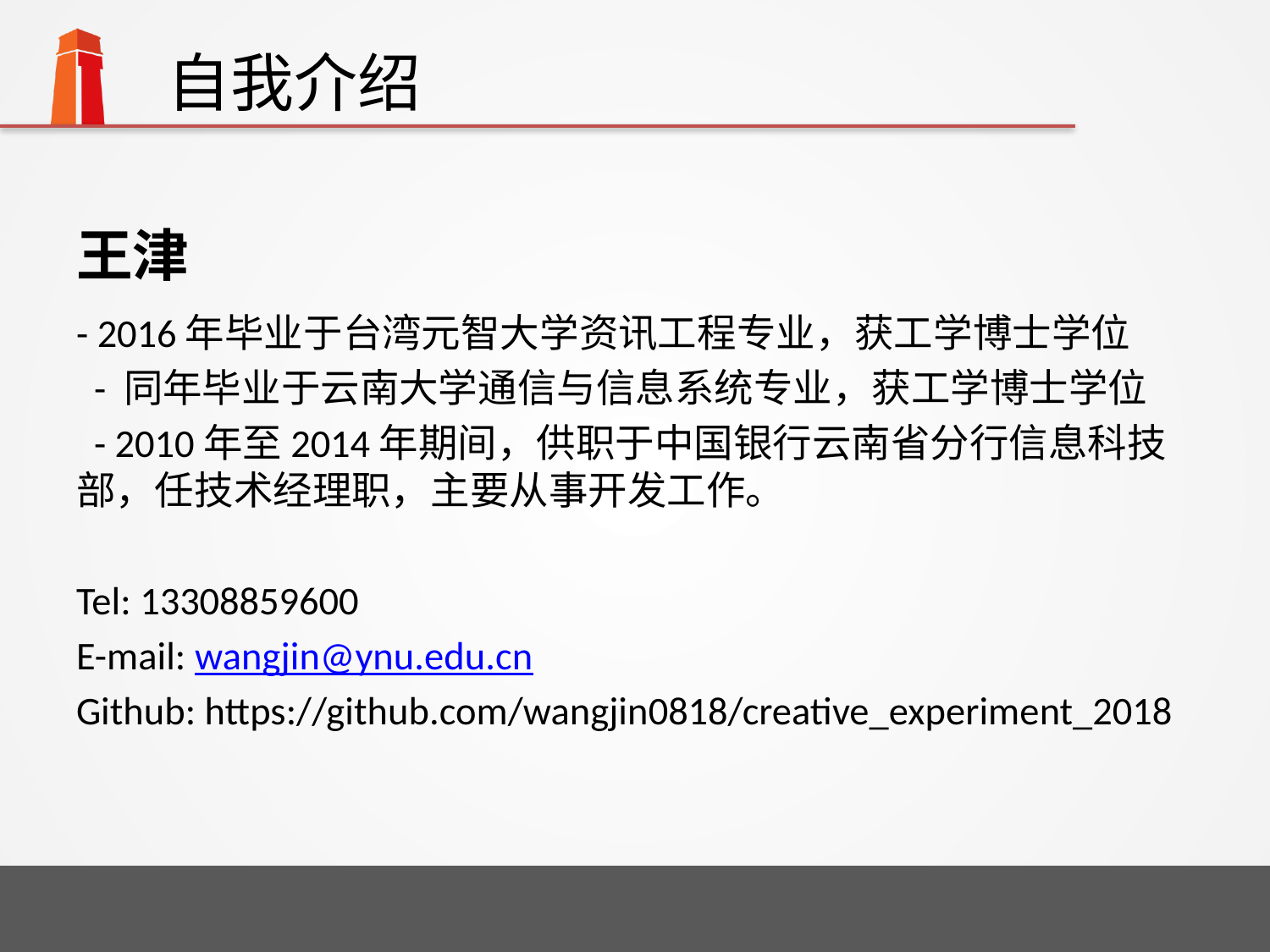

# 自我介绍
王津
- 2016年毕业于台湾元智大学资讯工程专业，获工学博士学位
  - 同年毕业于云南大学通信与信息系统专业，获工学博士学位
  - 2010年至2014年期间，供职于中国银行云南省分行信息科技部，任技术经理职，主要从事开发工作。

Tel: 13308859600
E-mail: wangjin@ynu.edu.cn
Github: https://github.com/wangjin0818/creative_experiment_2018